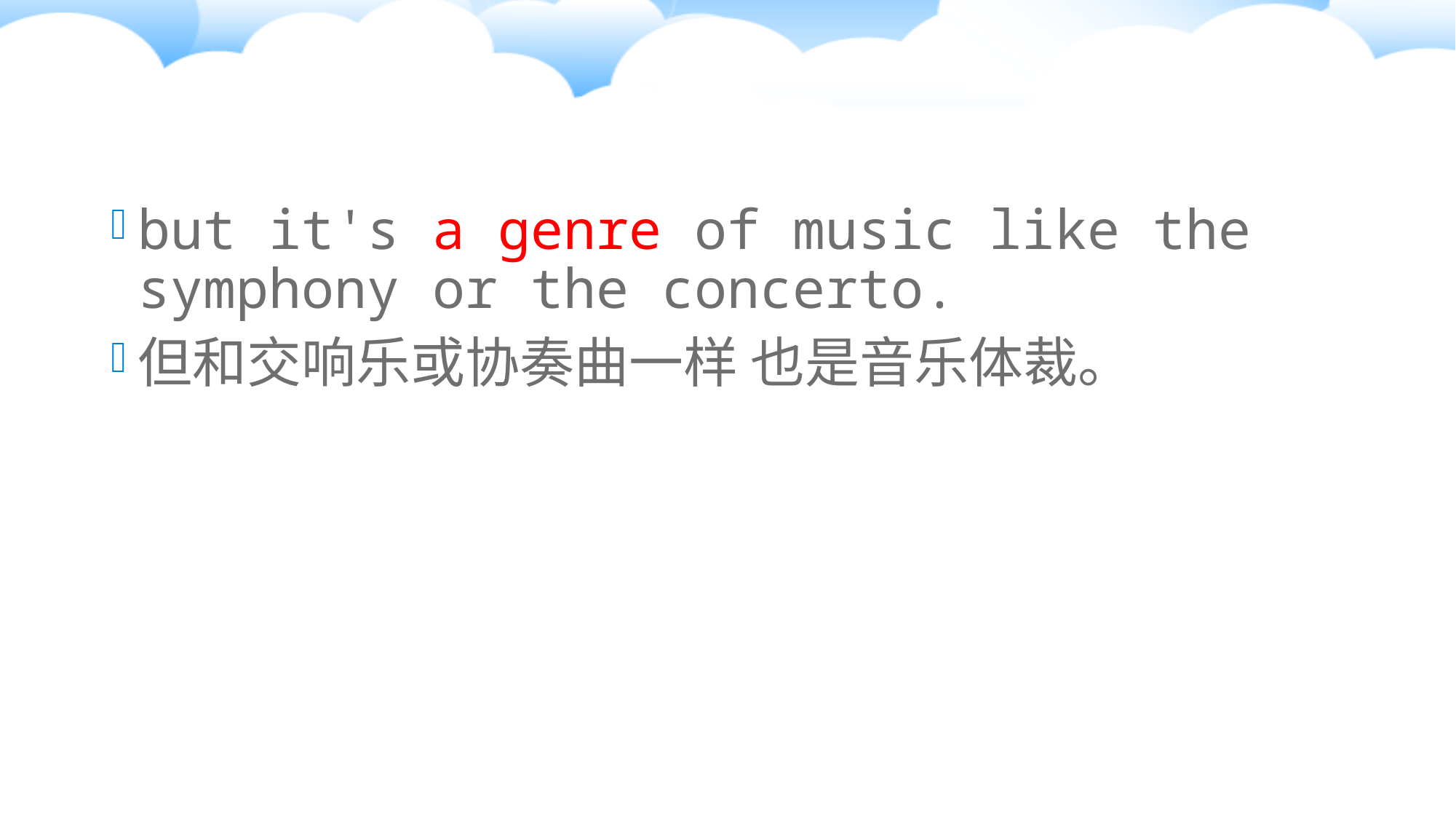

#
but it's a genre of music like the symphony or the concerto.
但和交响乐或协奏曲一样 也是音乐体裁。